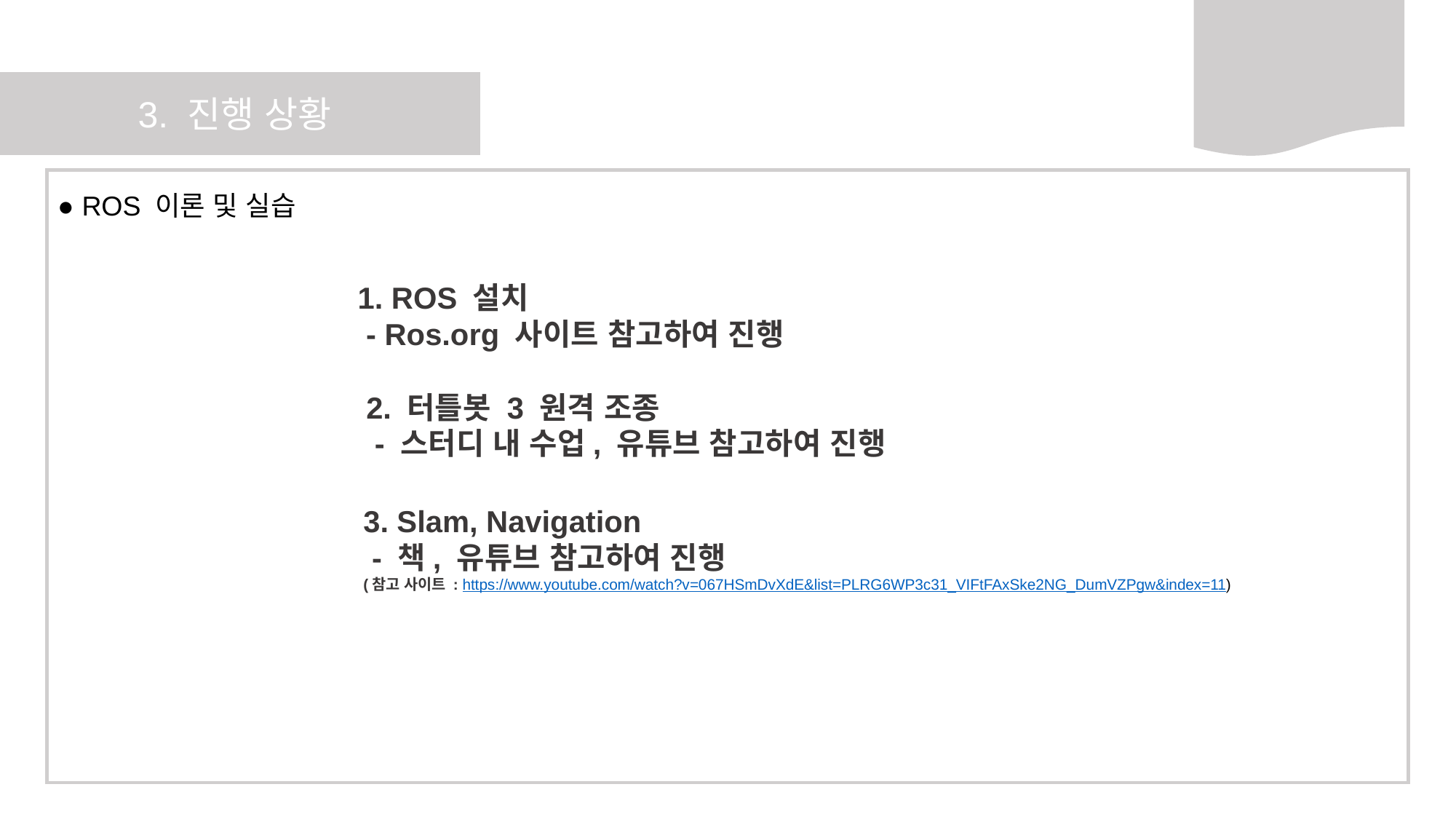

3. 진행 상황

● ROS 이론 및 실습

1. ROS 설치
 - Ros.org 사이트 참고하여 진행
2. 터틀봇 3 원격 조종
 - 스터디 내 수업, 유튜브 참고하여 진행
3. Slam, Navigation
 - 책, 유튜브 참고하여 진행
(참고 사이트 : https://www.youtube.com/watch?v=067HSmDvXdE&list=PLRG6WP3c31_VIFtFAxSke2NG_DumVZPgw&index=11)